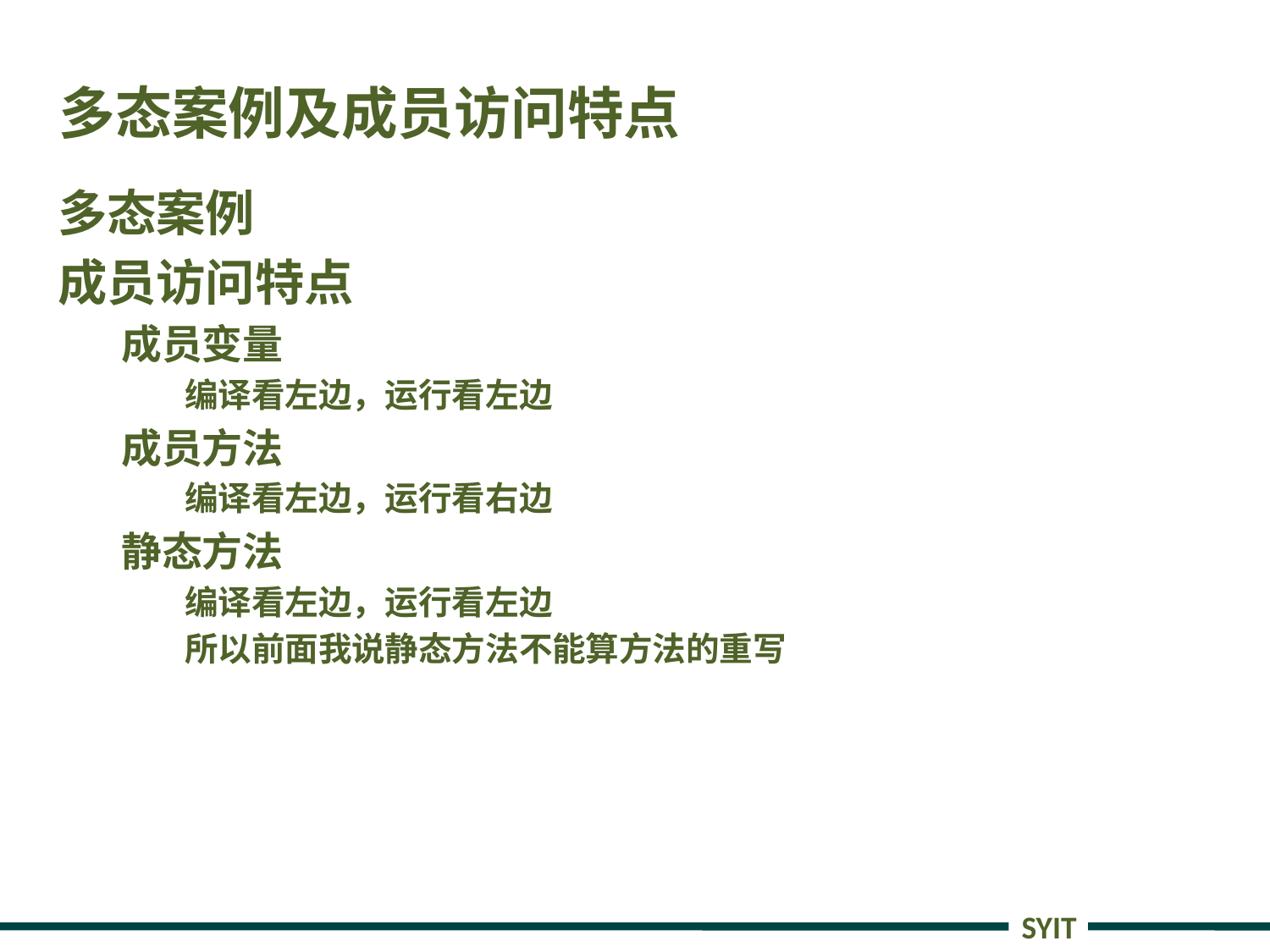

# 多态案例及成员访问特点
多态案例
成员访问特点
成员变量
编译看左边，运行看左边
成员方法
编译看左边，运行看右边
静态方法
编译看左边，运行看左边
所以前面我说静态方法不能算方法的重写
SYIT